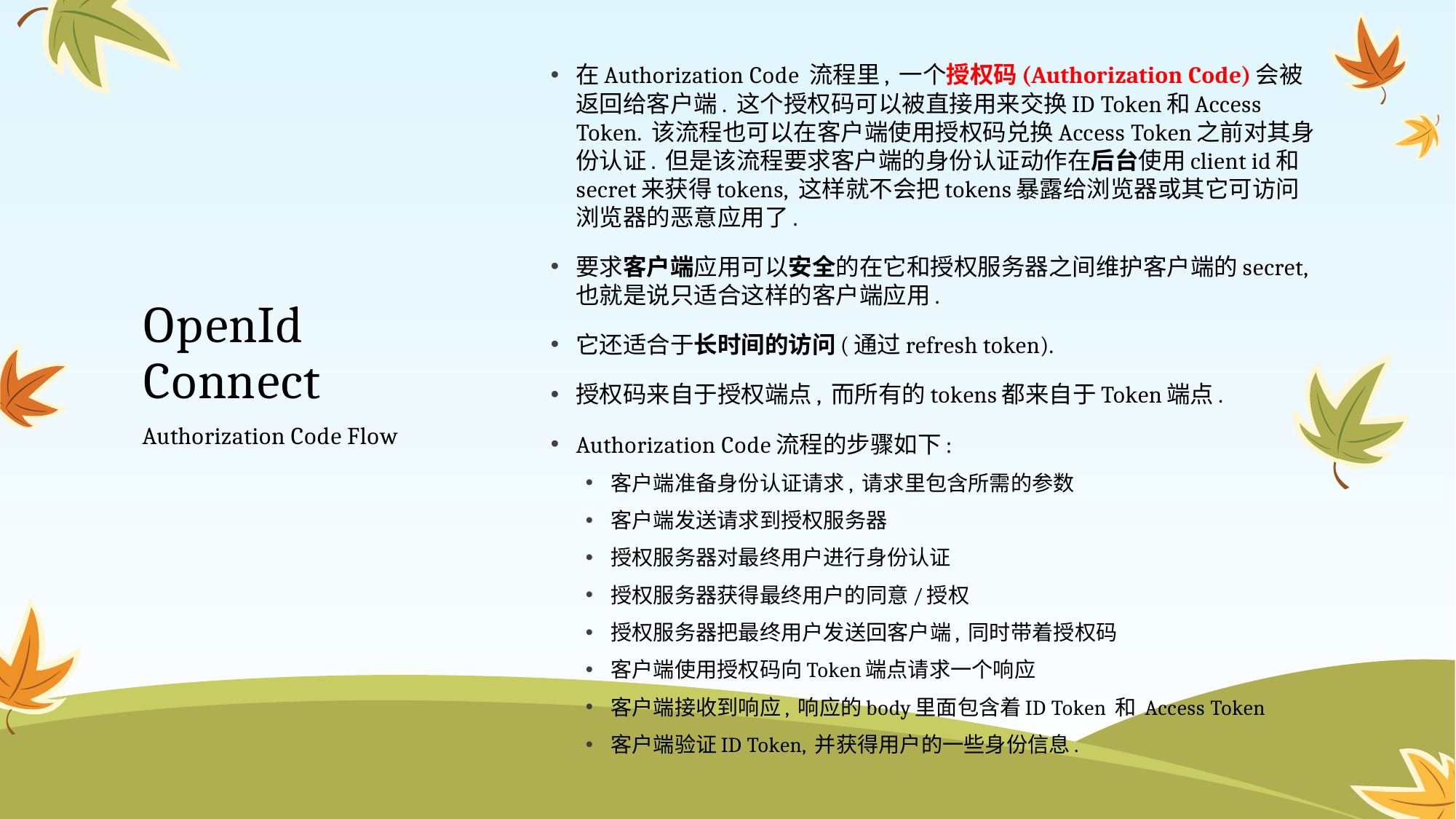

在Authorization Code 流程里, 一个授权码(Authorization Code)会被返回给客户端. 这个授权码可以被直接用来交换ID Token和Access Token. 该流程也可以在客户端使用授权码兑换Access Token之前对其身份认证. 但是该流程要求客户端的身份认证动作在后台使用client id和secret来获得tokens, 这样就不会把tokens暴露给浏览器或其它可访问浏览器的恶意应用了.
要求客户端应用可以安全的在它和授权服务器之间维护客户端的secret, 也就是说只适合这样的客户端应用.
它还适合于长时间的访问(通过refresh token).
授权码来自于授权端点, 而所有的tokens都来自于Token端点.
Authorization Code流程的步骤如下:
客户端准备身份认证请求, 请求里包含所需的参数
客户端发送请求到授权服务器
授权服务器对最终用户进行身份认证
授权服务器获得最终用户的同意/授权
授权服务器把最终用户发送回客户端, 同时带着授权码
客户端使用授权码向Token端点请求一个响应
客户端接收到响应, 响应的body里面包含着ID Token 和 Access Token
客户端验证ID Token, 并获得用户的一些身份信息.

# OpenId Connect
Authorization Code Flow